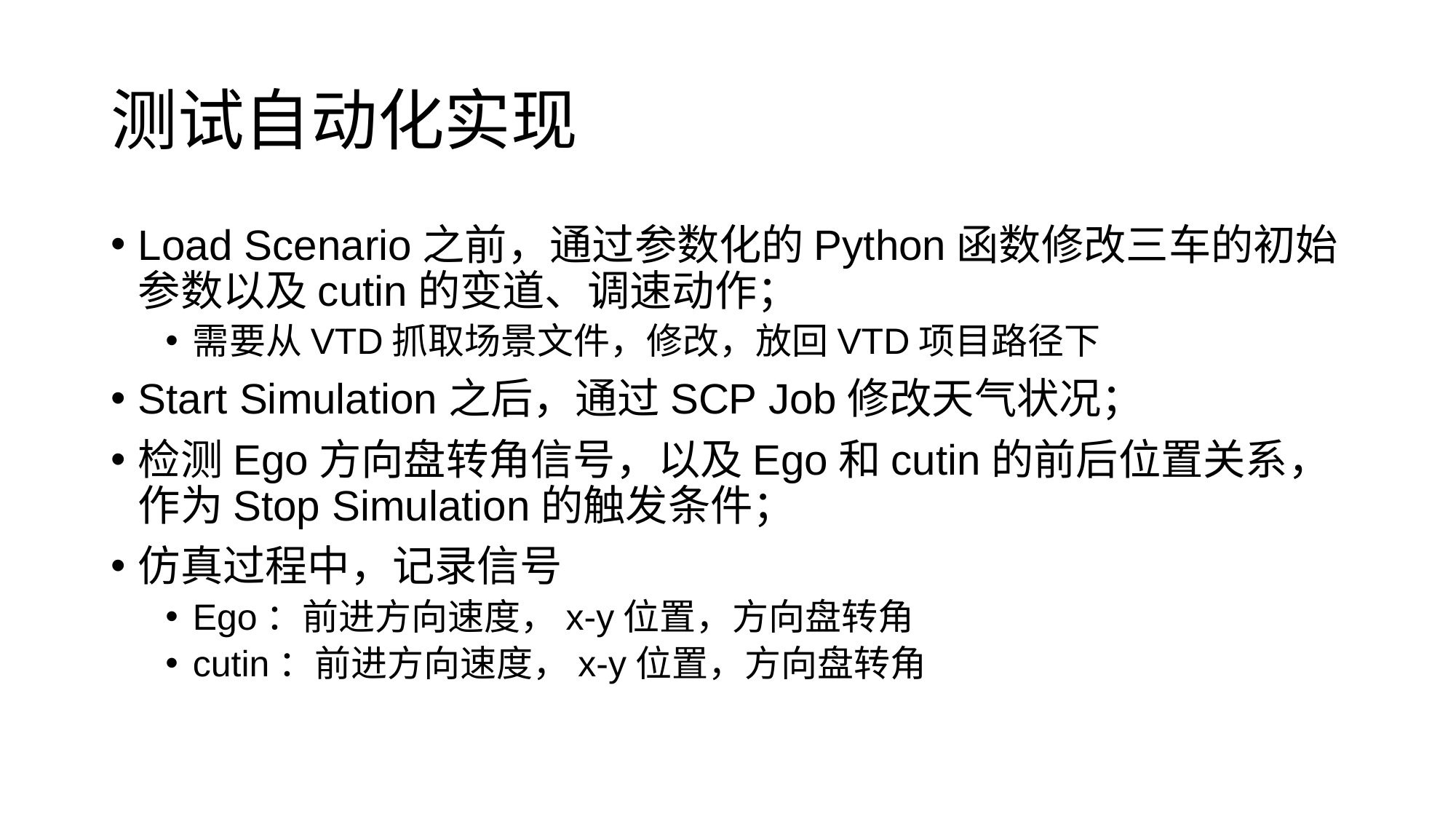

# 测试自动化实现
Load Scenario之前，通过参数化的Python函数修改三车的初始参数以及cutin的变道、调速动作；
需要从VTD抓取场景文件，修改，放回VTD项目路径下
Start Simulation之后，通过SCP Job修改天气状况；
检测Ego方向盘转角信号，以及Ego和cutin的前后位置关系，作为Stop Simulation的触发条件；
仿真过程中，记录信号
Ego：前进方向速度，x-y位置，方向盘转角
cutin：前进方向速度，x-y位置，方向盘转角